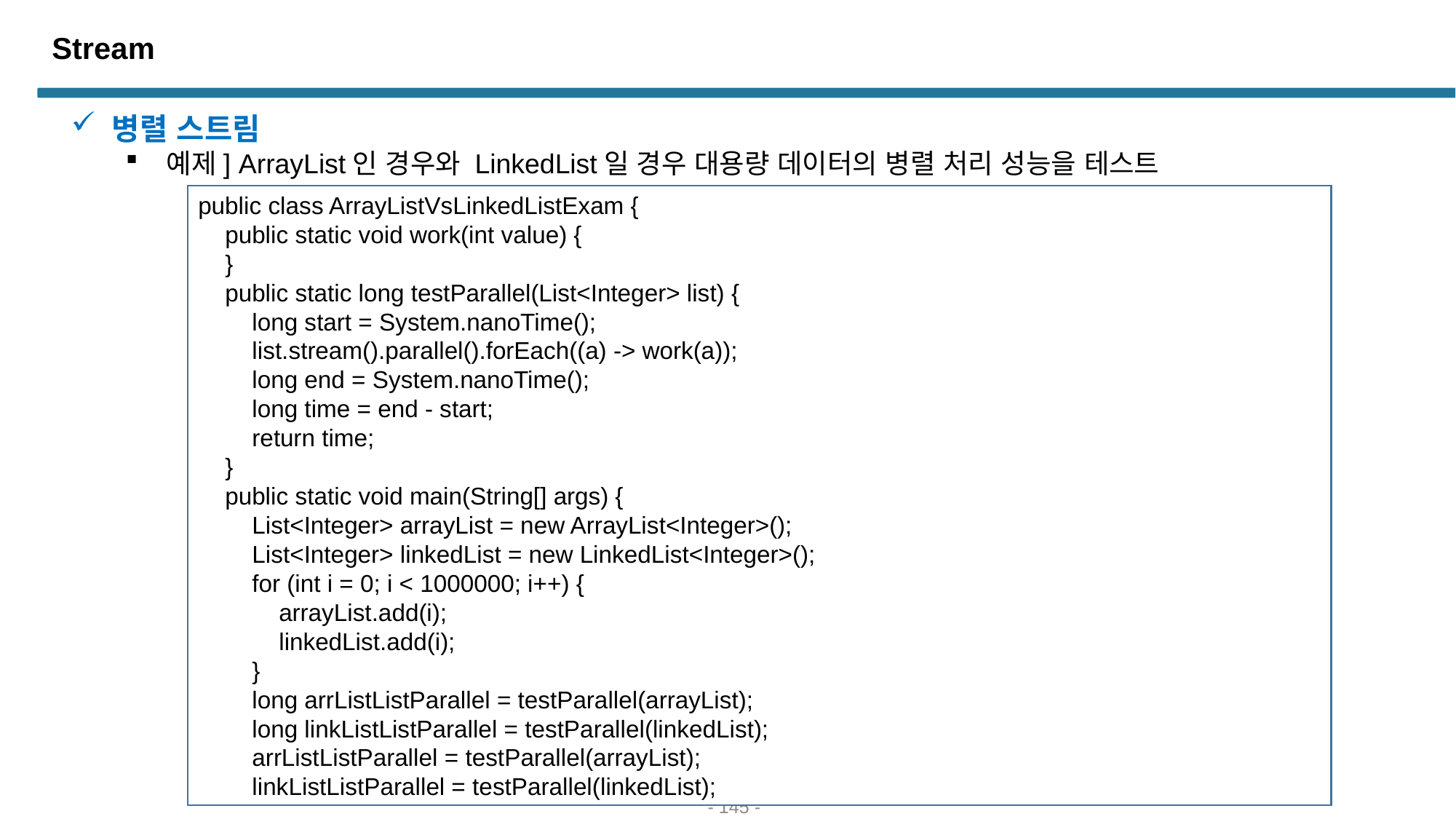

# Stream
병렬 스트림
예제] ArrayList인 경우와 LinkedList일 경우 대용량 데이터의 병렬 처리 성능을 테스트
public class ArrayListVsLinkedListExam {
    public static void work(int value) {
    }
    public static long testParallel(List<Integer> list) {
        long start = System.nanoTime();
        list.stream().parallel().forEach((a) -> work(a));
        long end = System.nanoTime();
        long time = end - start;
        return time;
    }
    public static void main(String[] args) {
        List<Integer> arrayList = new ArrayList<Integer>();
        List<Integer> linkedList = new LinkedList<Integer>();
        for (int i = 0; i < 1000000; i++) {
            arrayList.add(i);
            linkedList.add(i);
        }
        long arrListListParallel = testParallel(arrayList);
        long linkListListParallel = testParallel(linkedList);
        arrListListParallel = testParallel(arrayList);
        linkListListParallel = testParallel(linkedList);
- 145 -